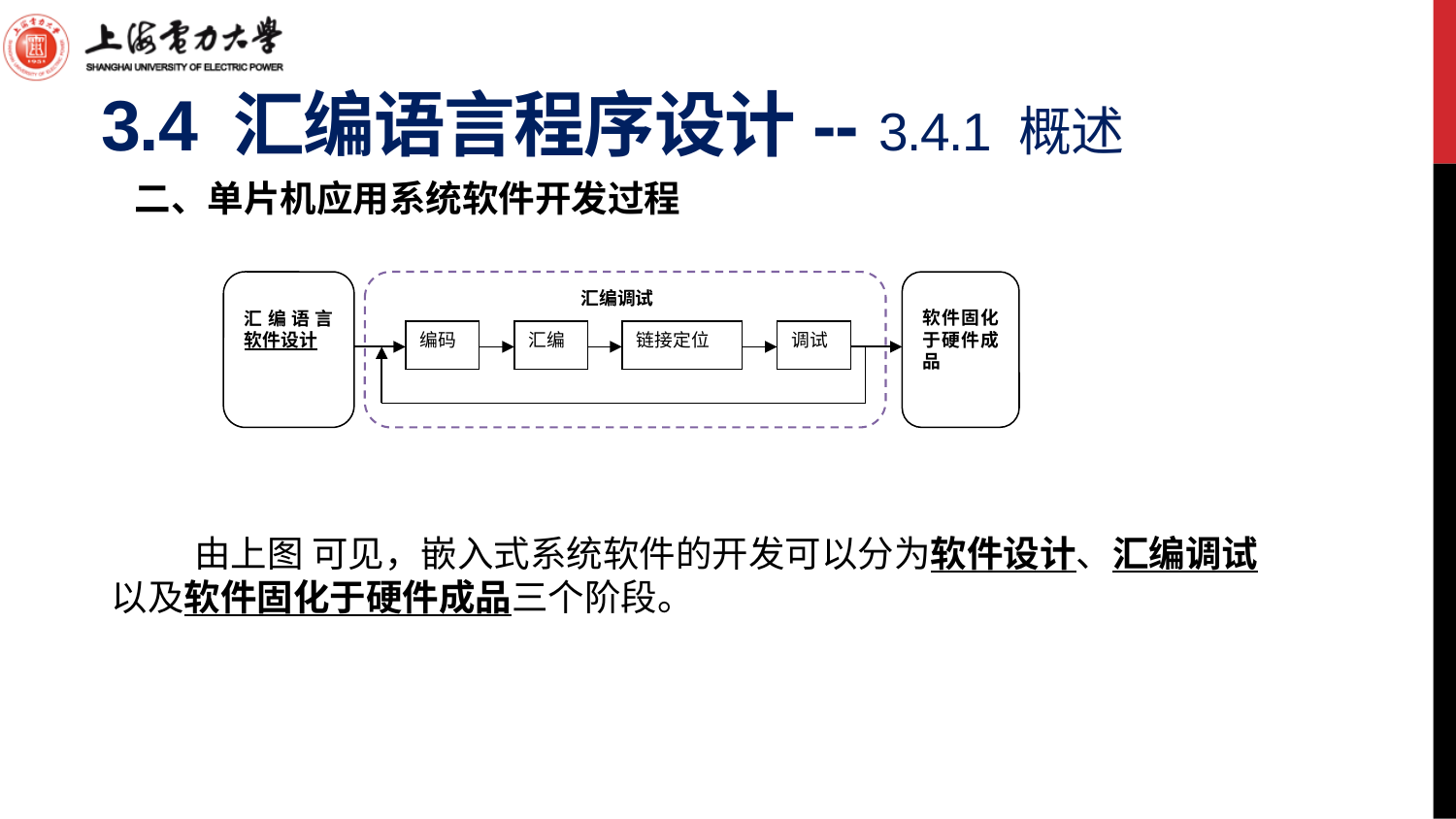

# 3.4 汇编语言程序设计-- 3.4.1 概述
二、单片机应用系统软件开发过程

汇编语言软件设计
                                              汇编调试
编码
汇编
链接定位
调试

软件固化于硬件成品
         由上图 可见，嵌入式系统软件的开发可以分为软件设计、汇编调试以及软件固化于硬件成品三个阶段。